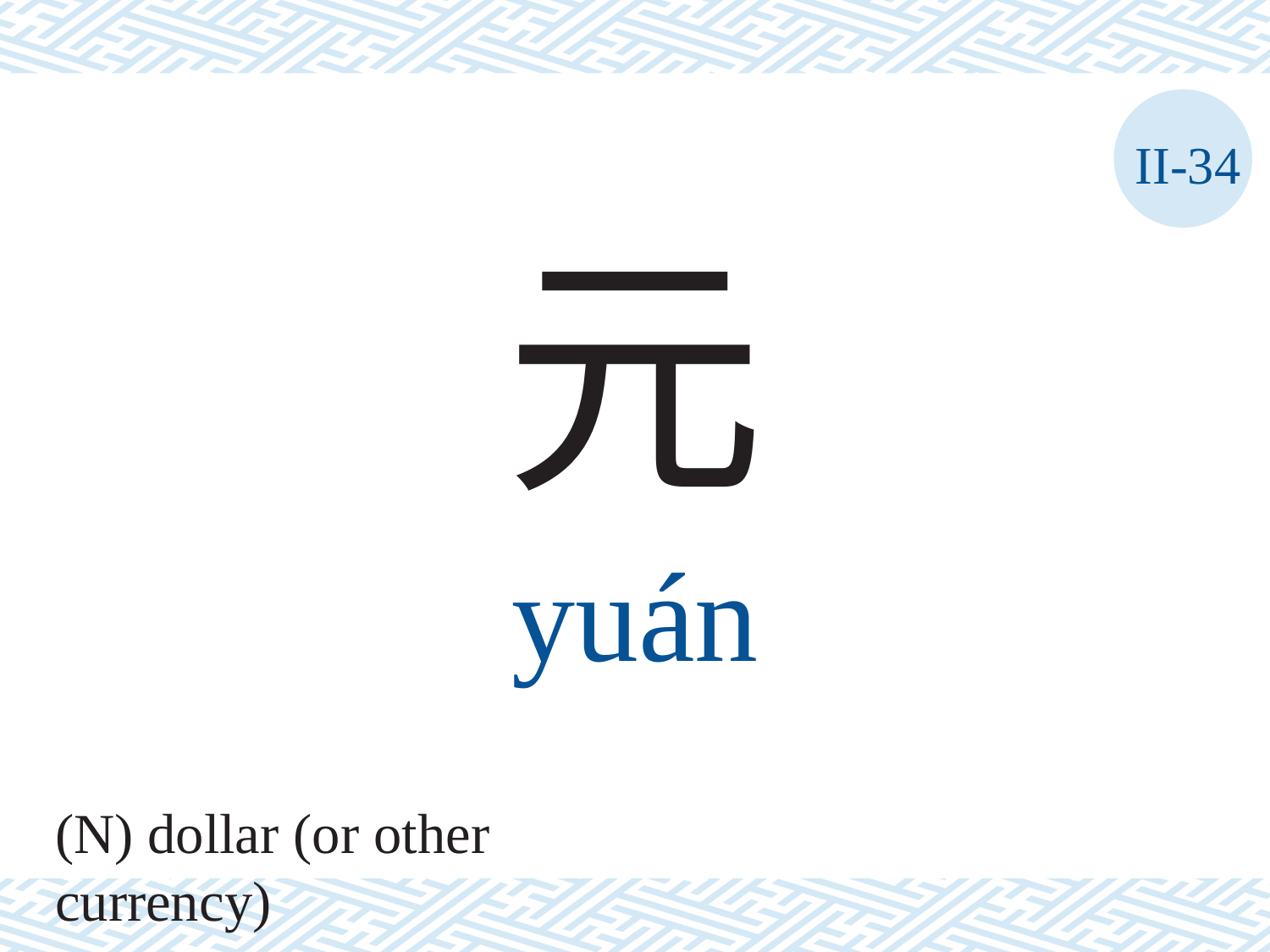

II-34
元
yuán
(N) dollar (or other currency)